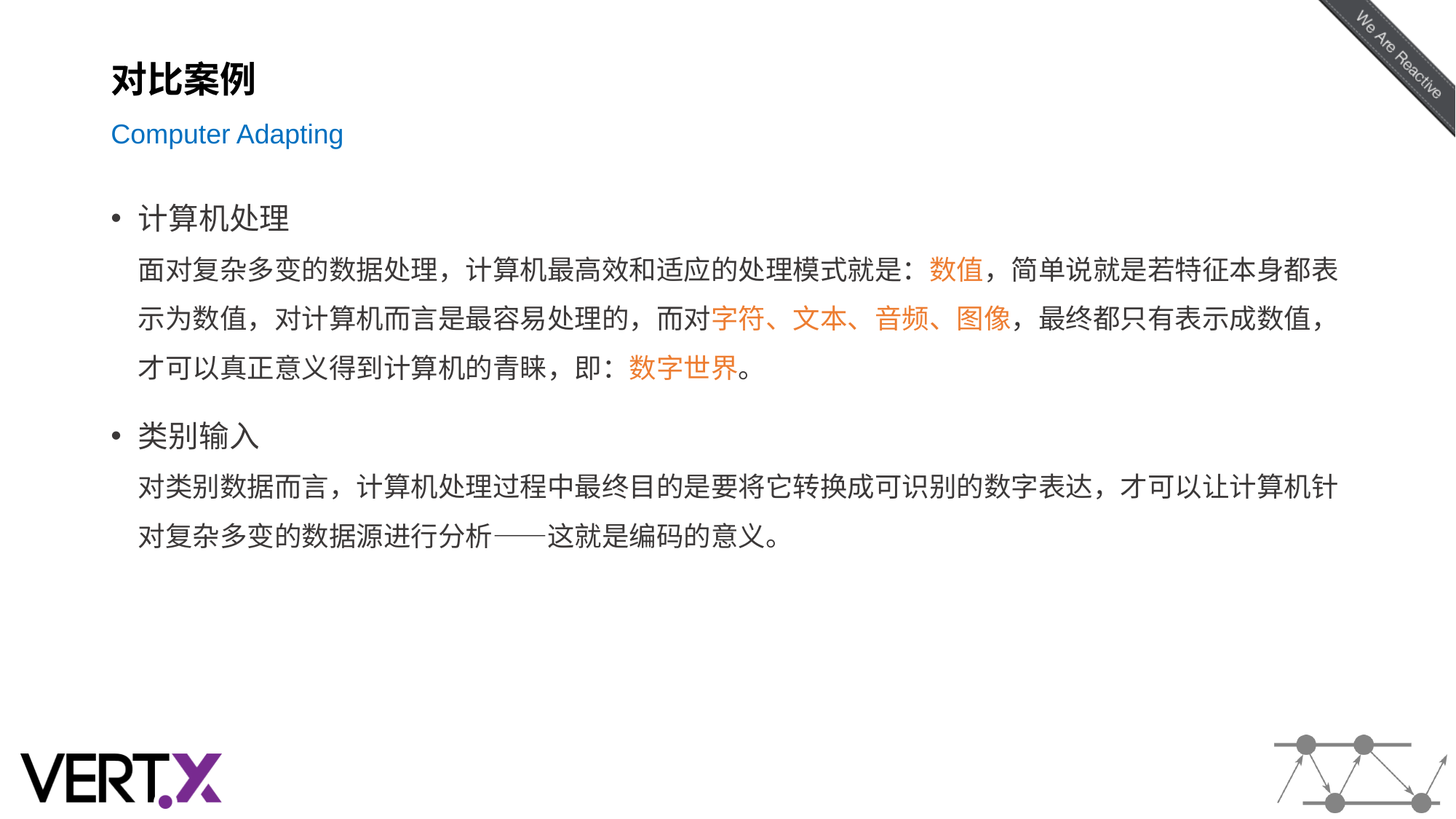

# 对比案例 Computer Adapting
计算机处理
面对复杂多变的数据处理，计算机最高效和适应的处理模式就是：数值，简单说就是若特征本身都表示为数值，对计算机而言是最容易处理的，而对字符、文本、音频、图像，最终都只有表示成数值，才可以真正意义得到计算机的青睐，即：数字世界。
类别输入
对类别数据而言，计算机处理过程中最终目的是要将它转换成可识别的数字表达，才可以让计算机针对复杂多变的数据源进行分析——这就是编码的意义。